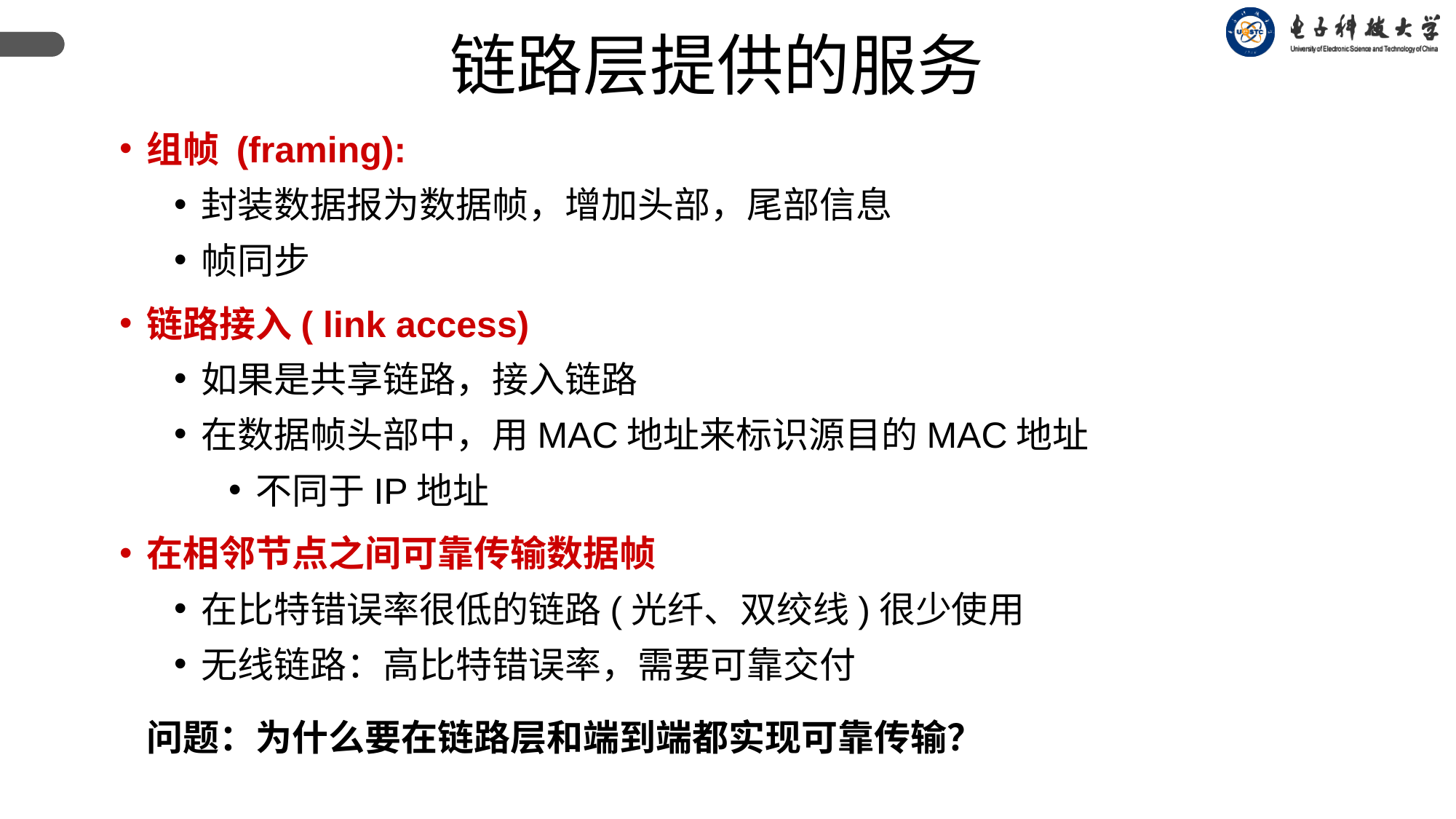

链路层提供的服务
组帧 (framing):
封装数据报为数据帧，增加头部，尾部信息
帧同步
链路接入( link access)
如果是共享链路，接入链路
在数据帧头部中，用MAC地址来标识源目的MAC地址
不同于IP地址
在相邻节点之间可靠传输数据帧
在比特错误率很低的链路(光纤、双绞线)很少使用
无线链路：高比特错误率，需要可靠交付
问题：为什么要在链路层和端到端都实现可靠传输？